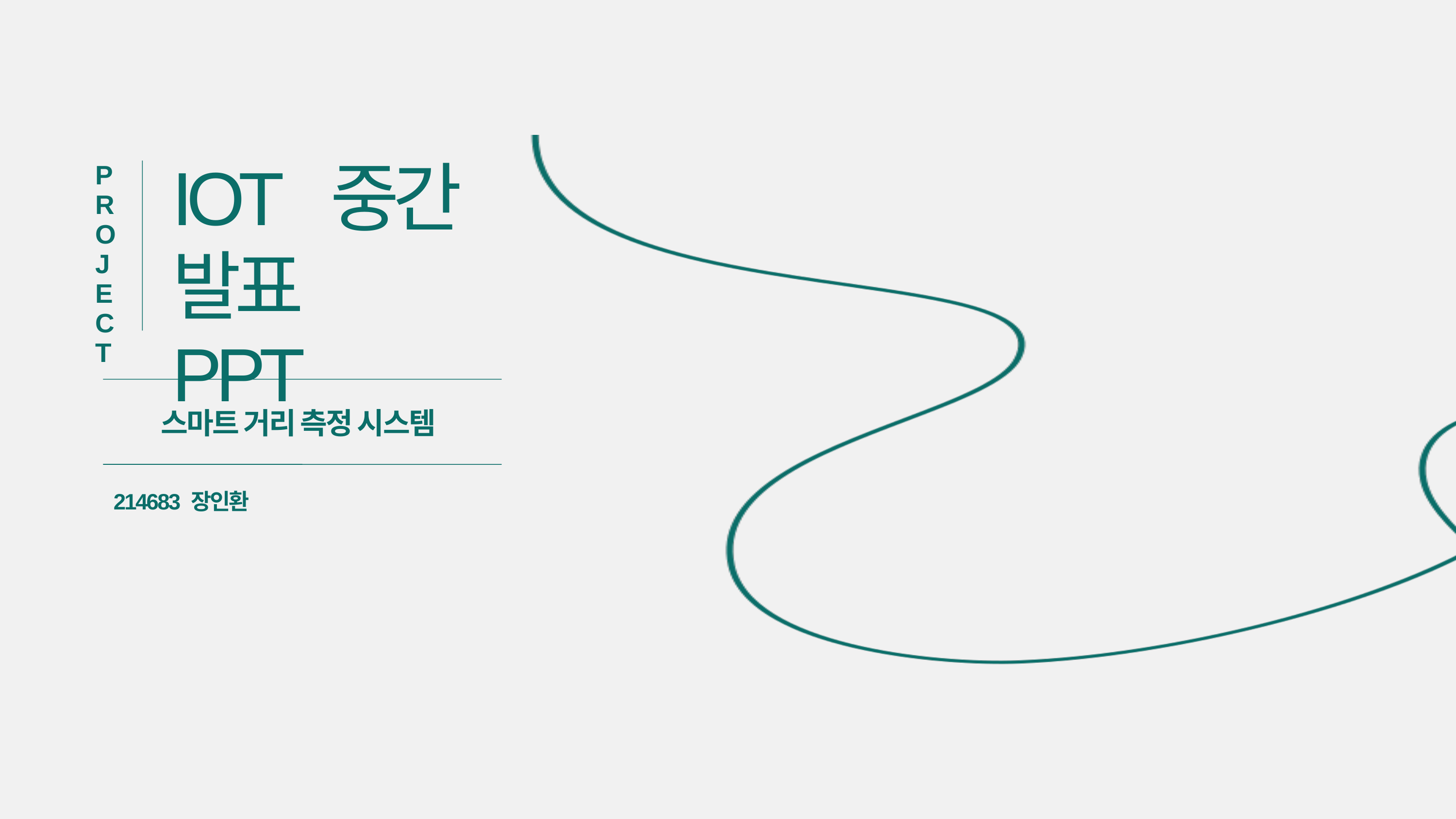

IOT  중간 발표
PPT
PROJECT

스마트 거리 측정 시스템

214683 장인환